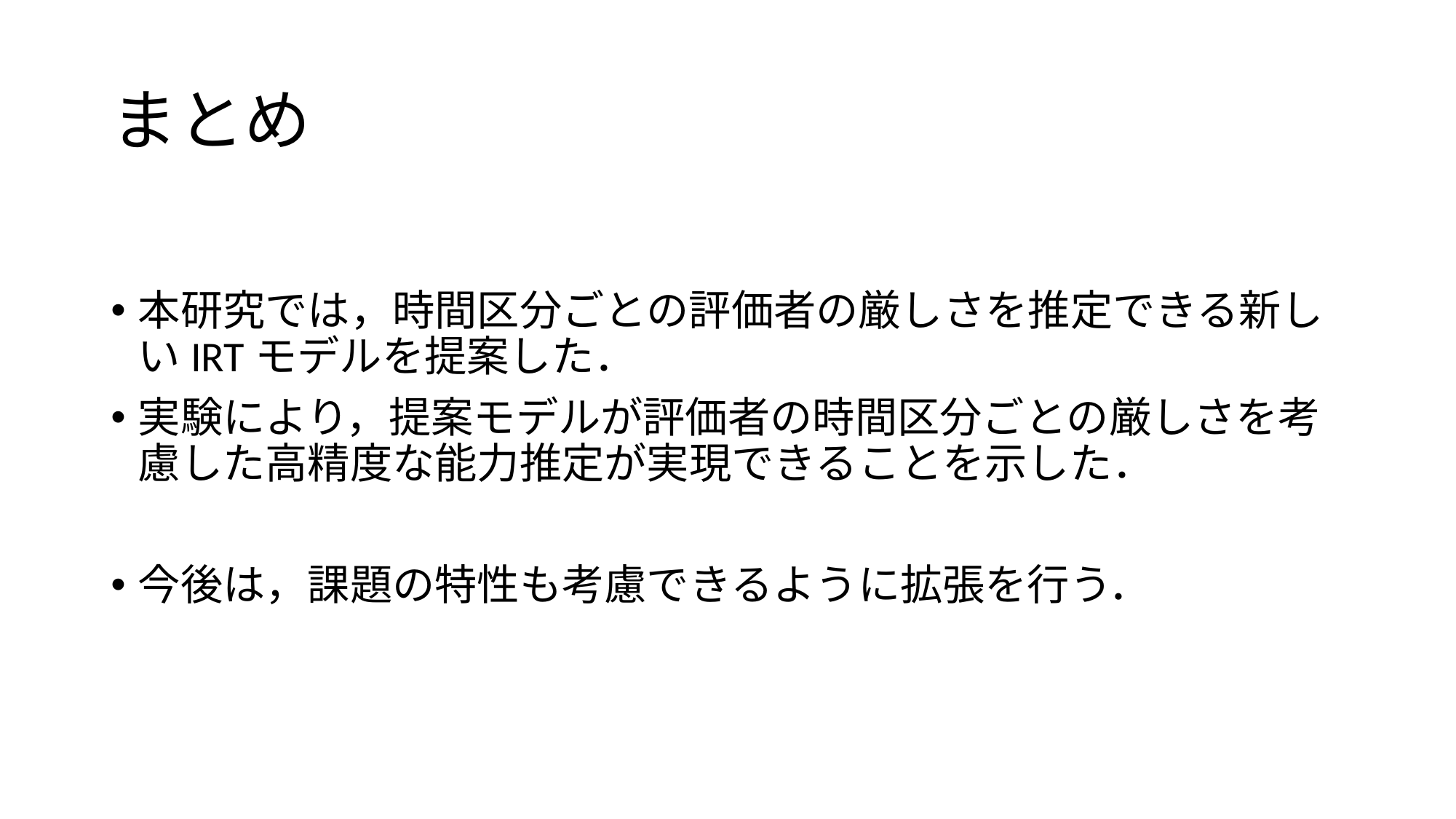

# まとめ

本研究では，時間区分ごとの評価者の厳しさを推定できる新しいIRTモデルを提案した．
実験により，提案モデルが評価者の時間区分ごとの厳しさを考慮した高精度な能力推定が実現できることを示した．

今後は，課題の特性も考慮できるように拡張を行う．